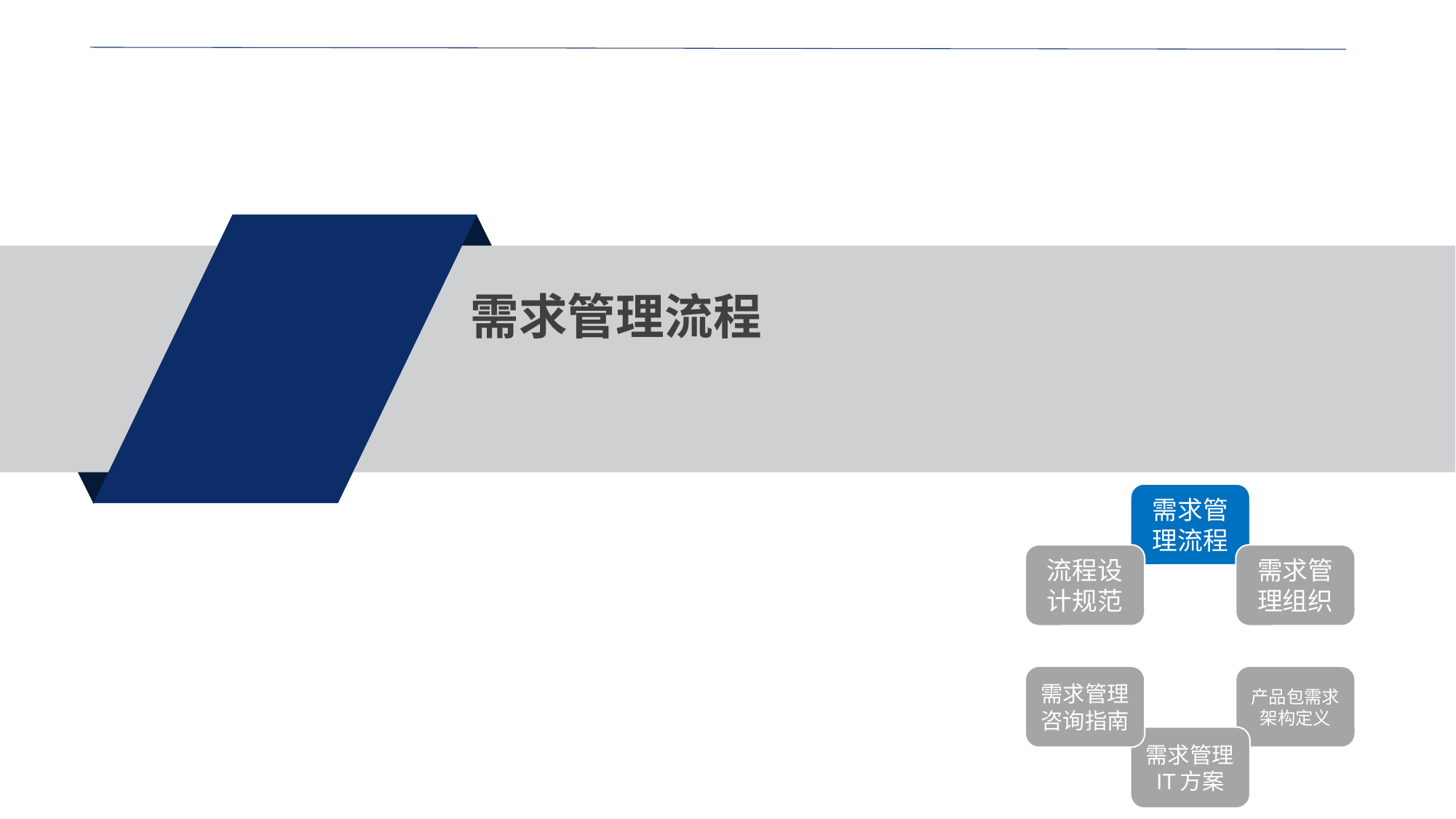

需求管理流程

需求管理流程
需求管理组织
产品包需求架构定义
需求管理IT方案
需求管理咨询指南
流程设计规范